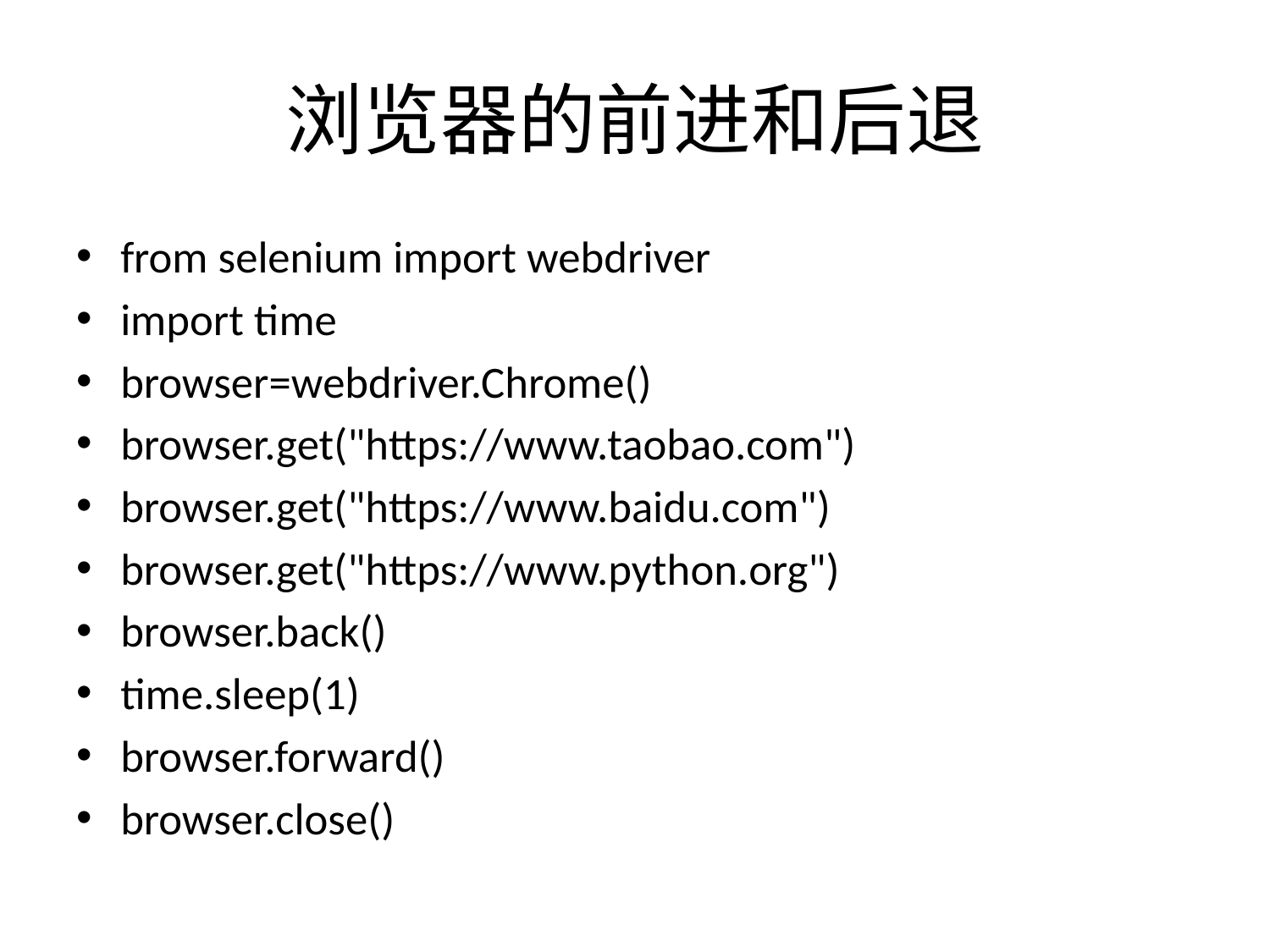

# 浏览器的前进和后退
from selenium import webdriver
import time
browser=webdriver.Chrome()
browser.get("https://www.taobao.com")
browser.get("https://www.baidu.com")
browser.get("https://www.python.org")
browser.back()
time.sleep(1)
browser.forward()
browser.close()